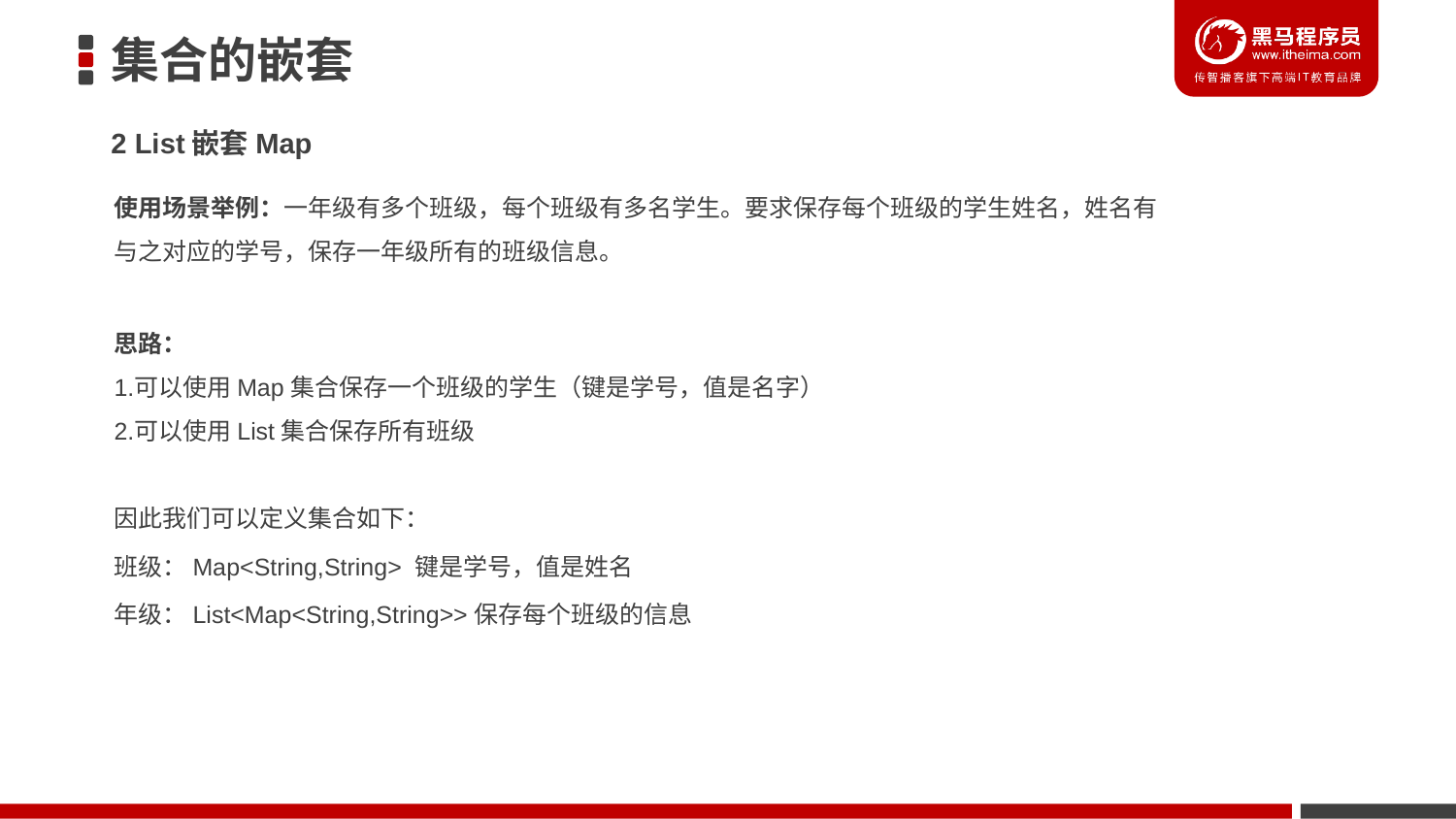

# 集合的嵌套
2 List嵌套Map
使用场景举例：一年级有多个班级，每个班级有多名学生。要求保存每个班级的学生姓名，姓名有与之对应的学号，保存一年级所有的班级信息。

思路：
可以使用Map集合保存一个班级的学生（键是学号，值是名字）
可以使用List集合保存所有班级

因此我们可以定义集合如下：
班级：Map<String,String> 键是学号，值是姓名
年级：List<Map<String,String>>保存每个班级的信息